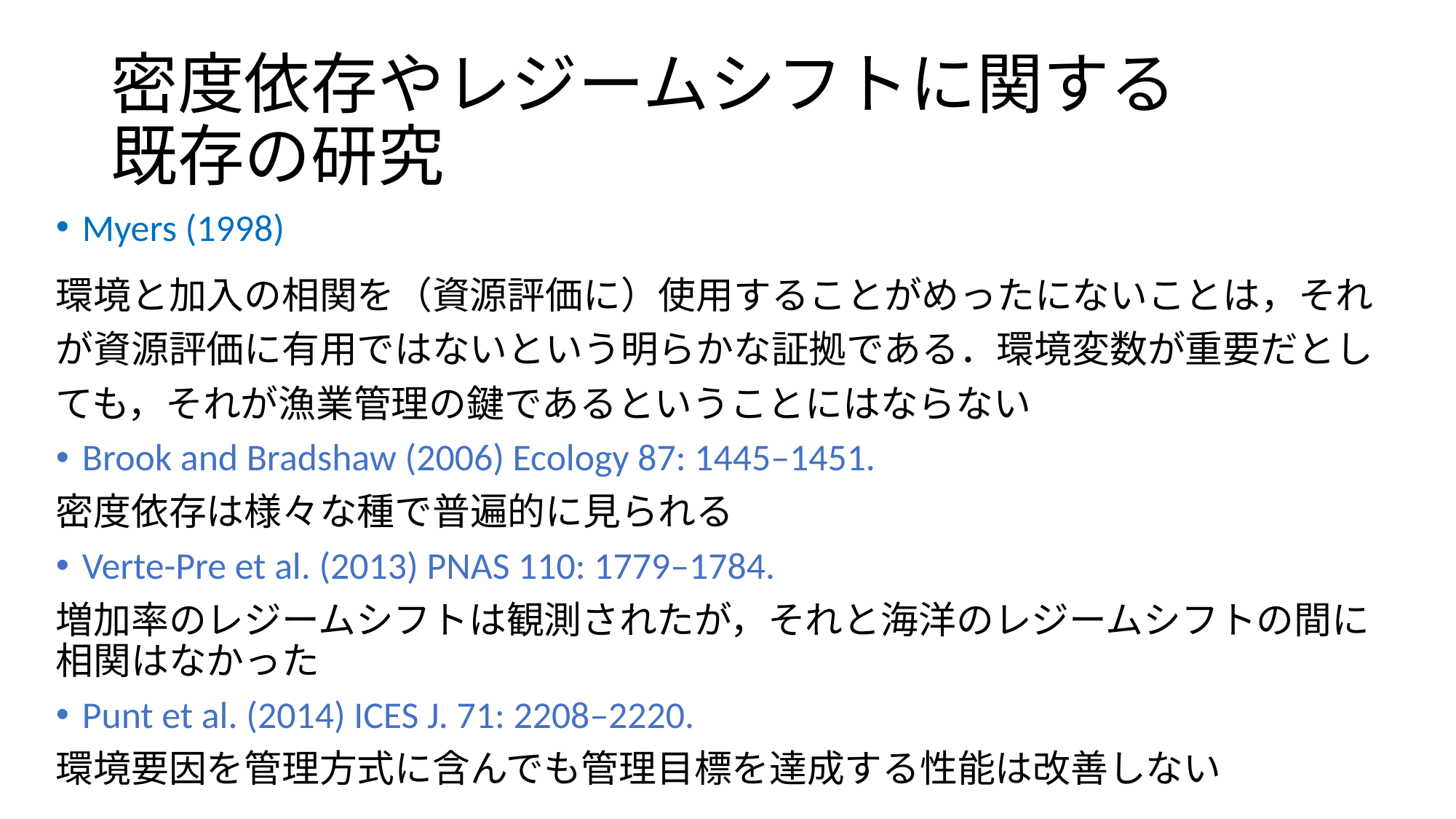

# 密度依存やレジームシフトに関する 既存の研究
Myers (1998)
環境と加入の相関を（資源評価に）使用することがめったにないことは，それが資源評価に有用ではないという明らかな証拠である．環境変数が重要だとしても，それが漁業管理の鍵であるということにはならない
Brook and Bradshaw (2006) Ecology 87: 1445–1451.
密度依存は様々な種で普遍的に見られる
Verte-Pre et al. (2013) PNAS 110: 1779–1784.
増加率のレジームシフトは観測されたが，それと海洋のレジームシフトの間に相関はなかった
Punt et al. (2014) ICES J. 71: 2208–2220.
環境要因を管理方式に含んでも管理目標を達成する性能は改善しない